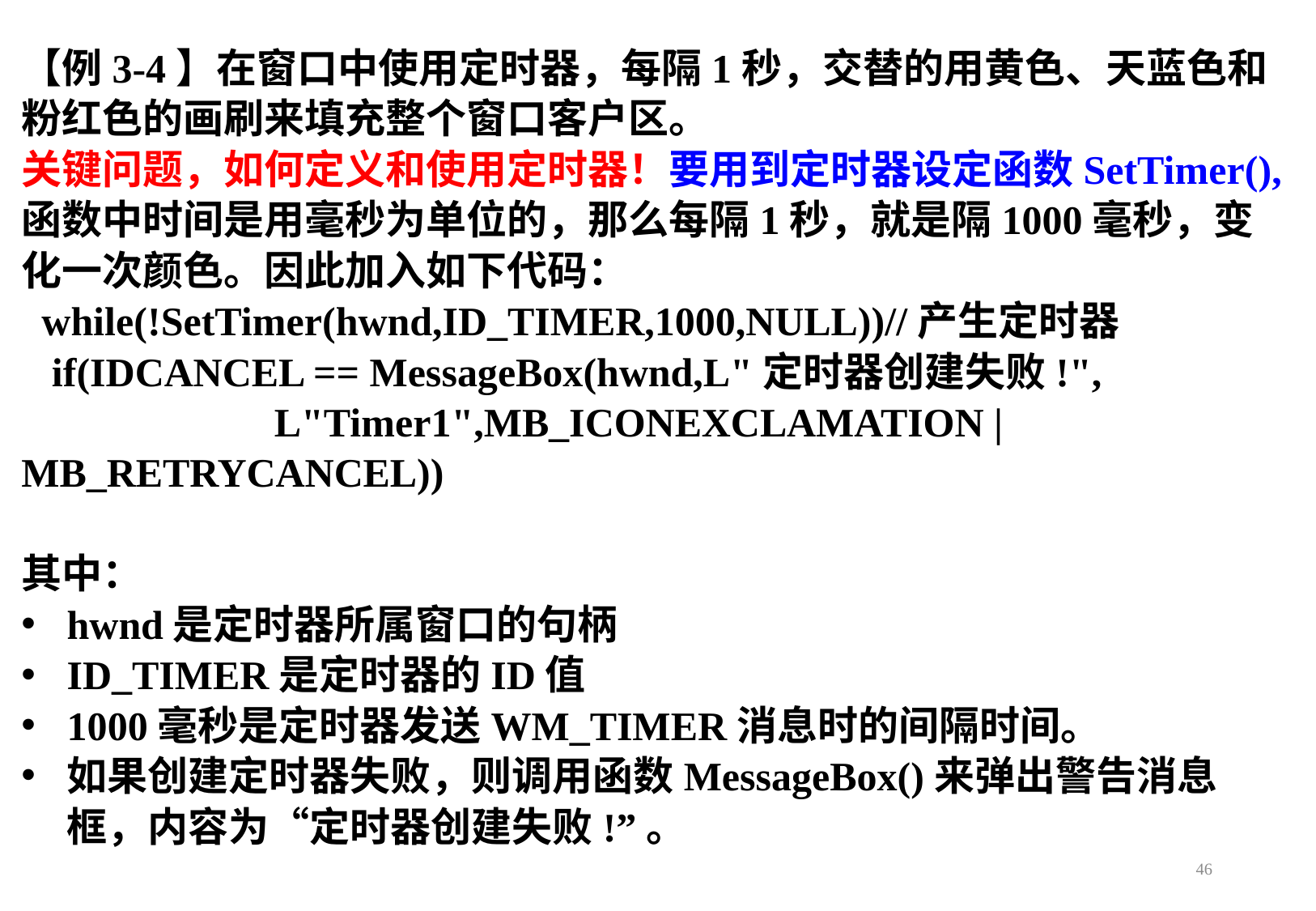

【例3-4】在窗口中使用定时器，每隔1秒，交替的用黄色、天蓝色和粉红色的画刷来填充整个窗口客户区。
关键问题，如何定义和使用定时器！要用到定时器设定函数SetTimer(),函数中时间是用毫秒为单位的，那么每隔1秒，就是隔1000毫秒，变化一次颜色。因此加入如下代码：
  while(!SetTimer(hwnd,ID_TIMER,1000,NULL))//产生定时器
   if(IDCANCEL == MessageBox(hwnd,L"定时器创建失败!",
		 L"Timer1",MB_ICONEXCLAMATION | MB_RETRYCANCEL))

其中：
hwnd是定时器所属窗口的句柄
ID_TIMER是定时器的ID值
1000毫秒是定时器发送WM_TIMER消息时的间隔时间。
如果创建定时器失败，则调用函数MessageBox()来弹出警告消息框，内容为“定时器创建失败!”。
46